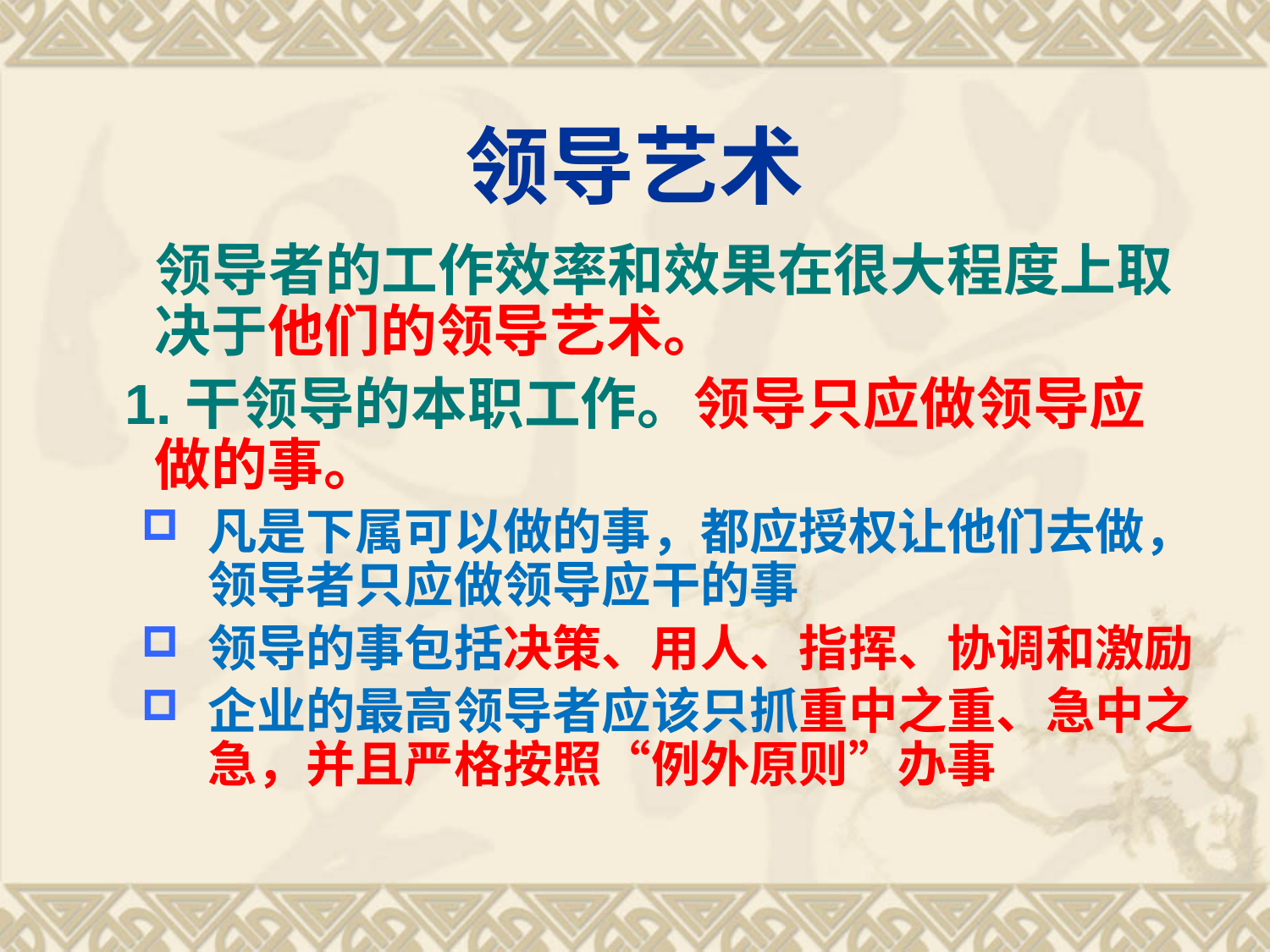

# 领导艺术
     领导者的工作效率和效果在很大程度上取决于他们的领导艺术。
   1.干领导的本职工作。领导只应做领导应做的事。
凡是下属可以做的事，都应授权让他们去做，领导者只应做领导应干的事
领导的事包括决策、用人、指挥、协调和激励
企业的最高领导者应该只抓重中之重、急中之急，并且严格按照“例外原则”办事